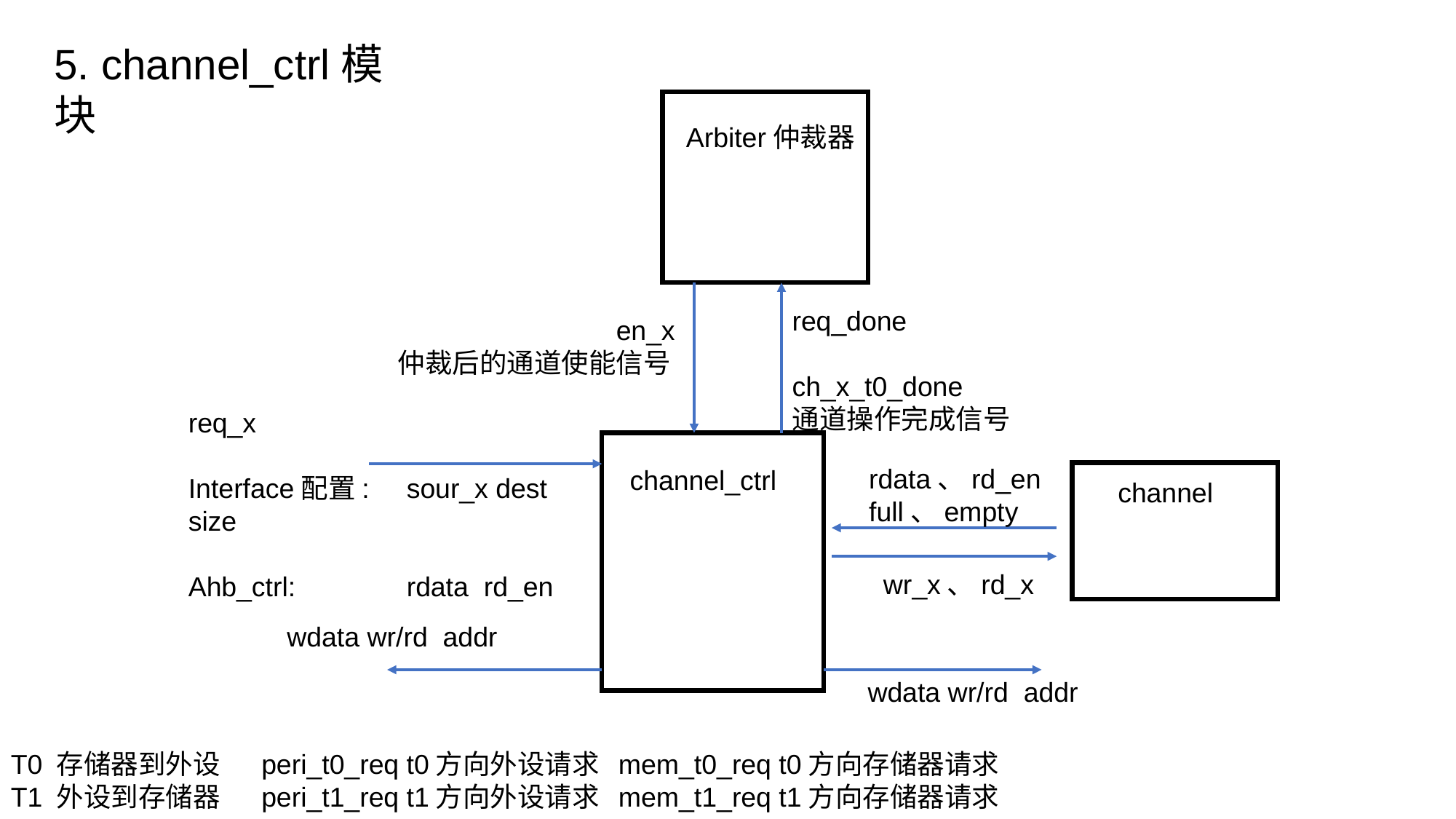

5. channel_ctrl模块

Arbiter仲裁器
req_done

ch_x_t0_done
通道操作完成信号
		en_x
仲裁后的通道使能信号
req_x

Interface配置: 	sour_x dest size

Ahb_ctrl:		rdata  rd_en

rdata、rd_en
full、empty
channel_ctrl

channel
wr_x、rd_x
wdata wr/rd  addr
wdata wr/rd  addr
peri_t0_req t0方向外设请求  mem_t0_req t0方向存储器请求
peri_t1_req t1方向外设请求  mem_t1_req t1方向存储器请求

T0 存储器到外设
T1 外设到存储器